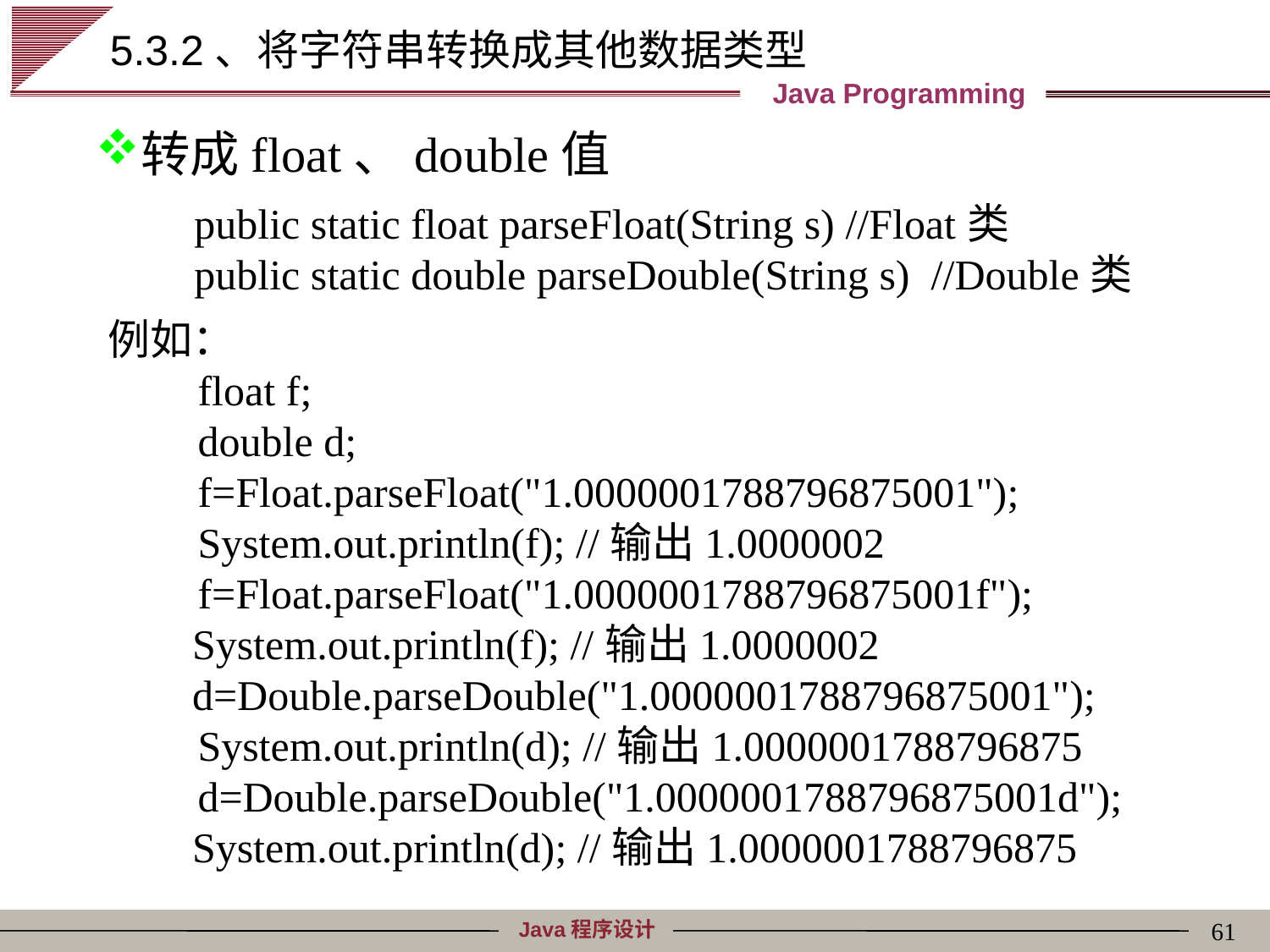

# 5.3.2、将字符串转换成其他数据类型
转成float、double值
public static float parseFloat(String s) //Float类
public static double parseDouble(String s)  //Double类
例如：
	float f;
	double d;
	f=Float.parseFloat("1.0000001788796875001");
	System.out.println(f); //输出1.0000002
	f=Float.parseFloat("1.0000001788796875001f");
        System.out.println(f); //输出1.0000002
        d=Double.parseDouble("1.0000001788796875001");
	System.out.println(d); //输出1.0000001788796875
	d=Double.parseDouble("1.0000001788796875001d");
        System.out.println(d); //输出1.0000001788796875